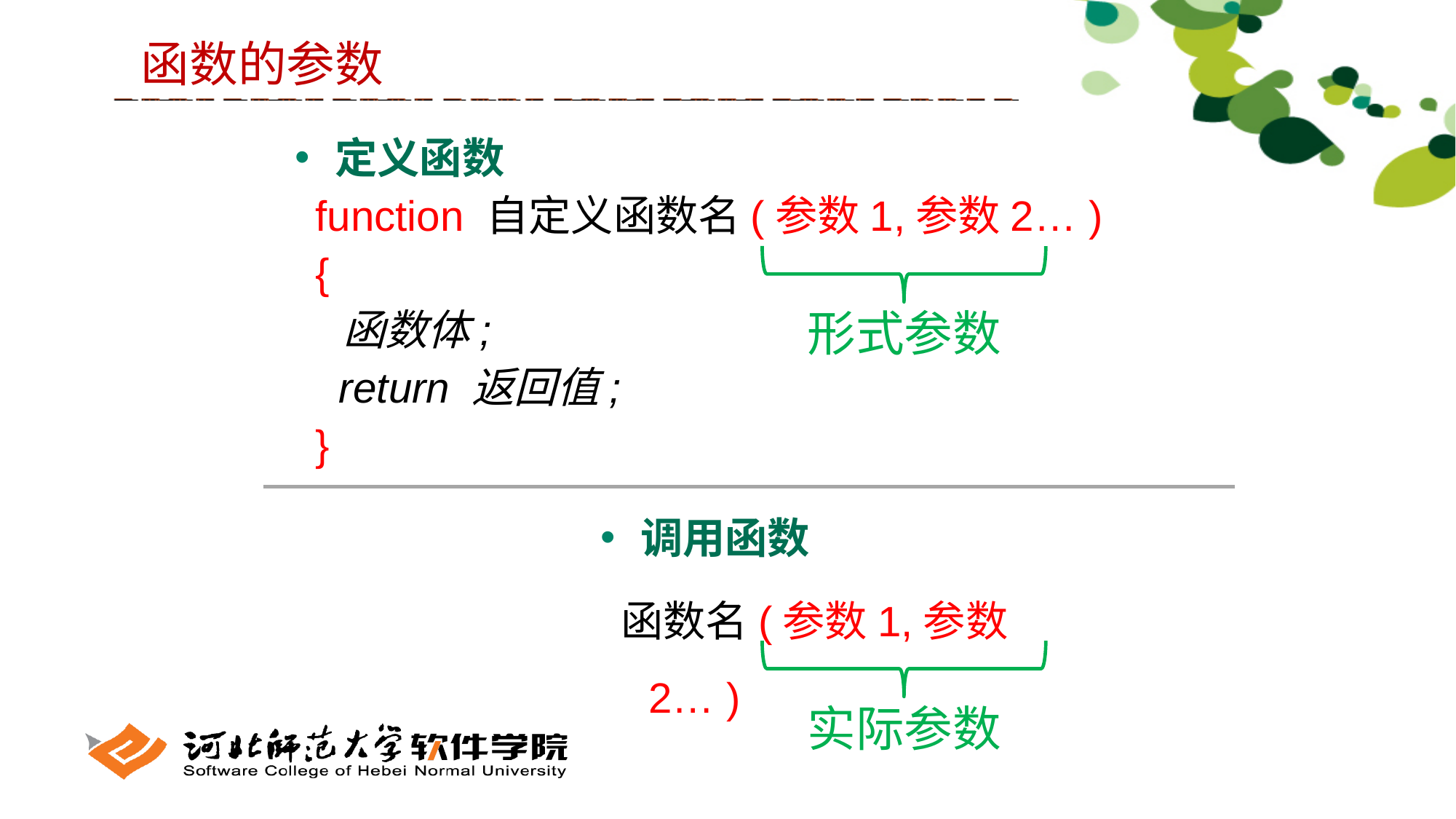

函数的参数
 定义函数
function 自定义函数名(参数1,参数2… )
{
	函数体;
  return 返回值;
}

形式参数
 调用函数
函数名(参数1,参数2… )

实际参数